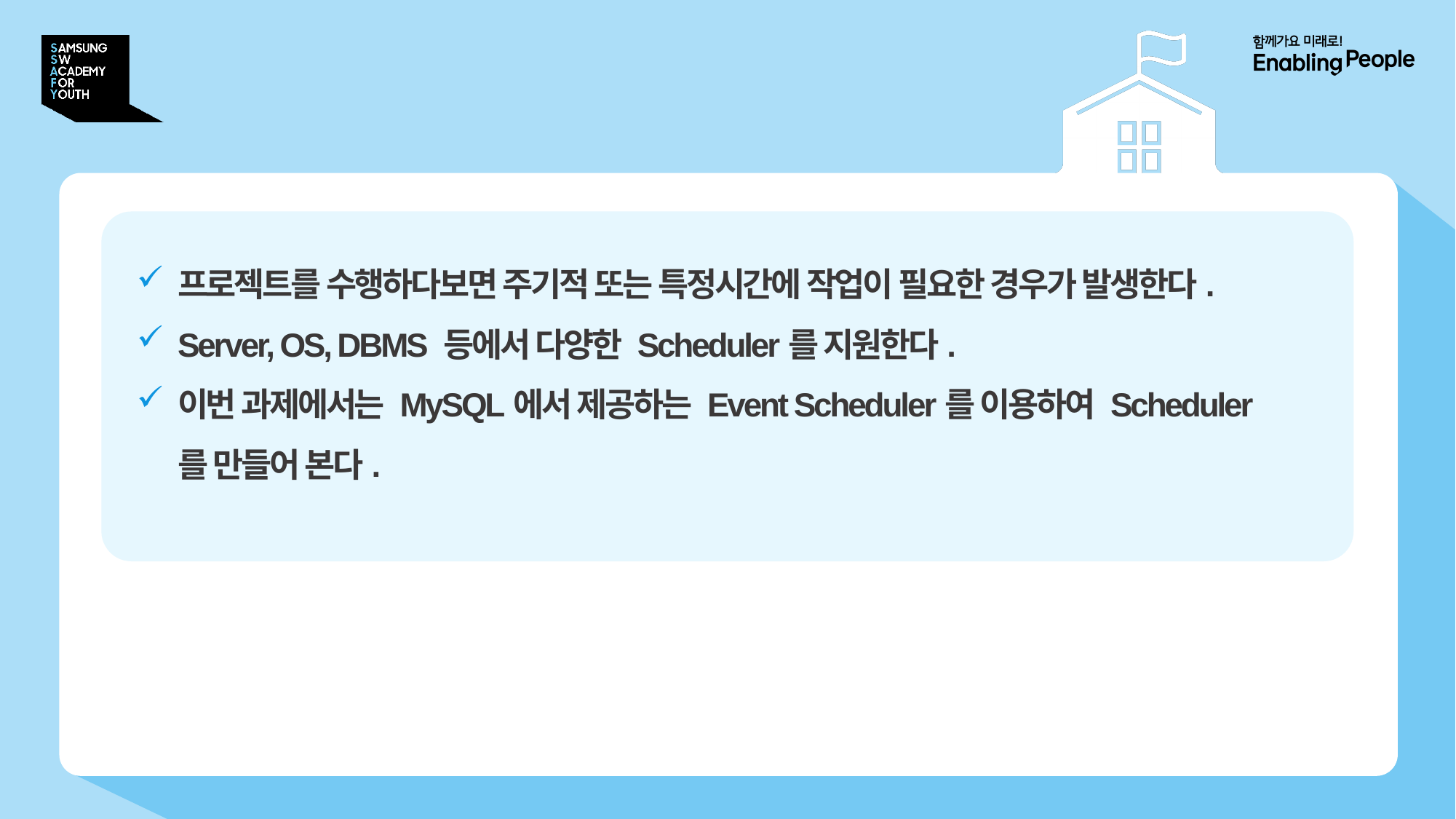

# 과제 개요

프로젝트를 수행하다보면 주기적 또는 특정시간에 작업이 필요한 경우가 발생한다.
Server, OS, DBMS 등에서 다양한 Scheduler를 지원한다.
이번 과제에서는 MySQL에서 제공하는 Event Scheduler를 이용하여 Scheduler를 만들어 본다.